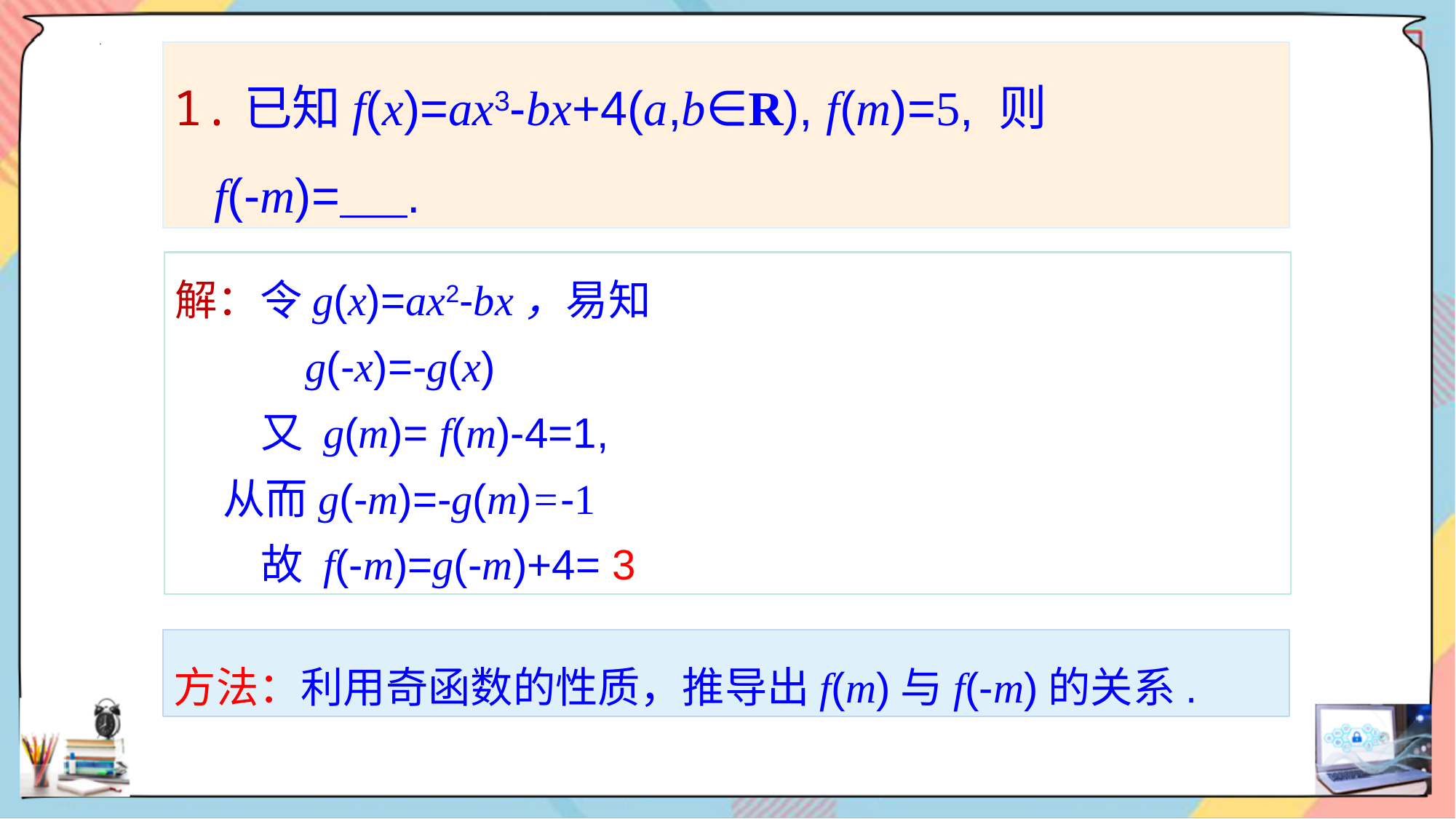

1.已知f(x)=ax3-bx+4(a,b∈R), f(m)=5, 则
   f(-m)=     .
解：令g(x)=ax2-bx，易知
           g(-x)=-g(x)
        又 g(m)= f(m)-4=1,
    从而g(-m)=-g(m)=-1
        故 f(-m)=g(-m)+4= 3
方法：利用奇函数的性质，推导出f(m)与f(-m)的关系.